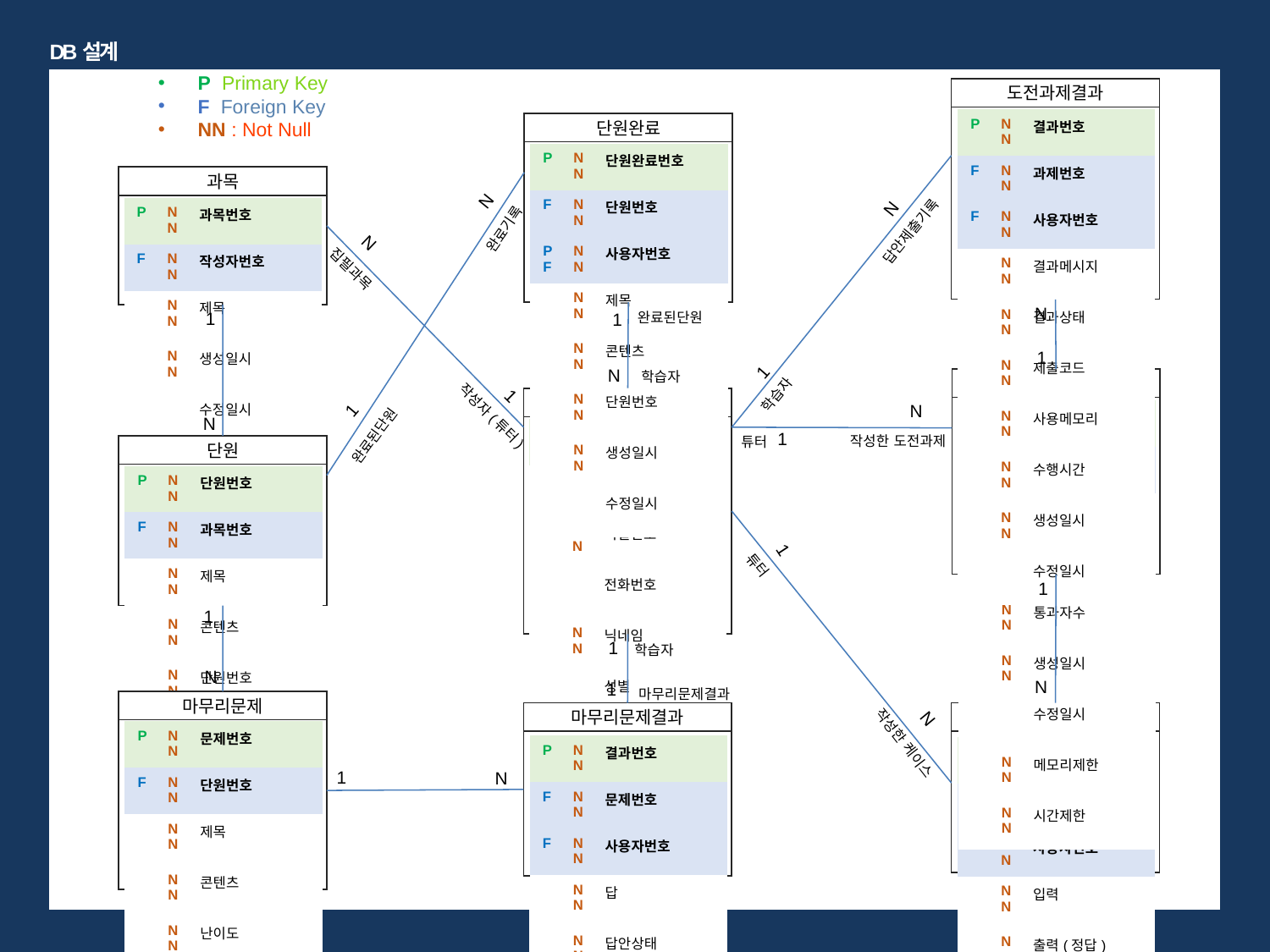

DB설계
P  Primary Key
F  Foreign Key
NN : Not Null

도전과제결과

| P | NN | 결과번호 |
| --- | --- | --- |
| F | NN | 과제번호 |
| F | NN | 사용자번호 |
|  | NN | 결과메시지 |
|  | NN | 결과상태 |
|  | NN | 제출코드 |
|  | NN | 사용메모리 |
|  | NN | 수행시간 |
|  | NN | 생성일시 |
|  |  | 수정일시 |

단원완료

| P | NN | 단원완료번호 |
| --- | --- | --- |
| F | NN | 단원번호 |
| PF | NN | 사용자번호 |
|  | NN | 제목 |
|  | NN | 콘텐츠 |
|  | NN | 단원번호 |
|  | NN | 생성일시 |
|  |  | 수정일시 |

과목

N
N
| P | NN | 과목번호 |
| --- | --- | --- |
| F | NN | 작성자번호 |
|  | NN | 제목 |
|  | NN | 생성일시 |
|  |  | 수정일시 |
답안제출기록
완료기록

N

집필과목
N

1

1
완료된단원

1
1
N
학습자

도전과제
학습자
1

사용자
1
N

| P | NN | 과제번호 |
| --- | --- | --- |
| F | NN | 사용자번호 |
|  | NN | 내용 |
|  | NN | 제목 |
|  | NN | 통과자수 |
|  | NN | 생성일시 |
|  |  | 수정일시 |
|  | NN | 메모리제한 |
|  | NN | 시간제한 |
작성자(튜터)
N

| P | NN | 사용자번호 |
| --- | --- | --- |
|  | NN | 이메일 |
|  | NN | 비밀번호 |
|  |  | 전화번호 |
|  | NN | 닉네임 |
|  |  | 성별 |
|  |  | 주소 |
|  |  | 생년월일 |
|  | NN | 생성일시 |
|  |  | 수정일시 |
|  | NN | 사용자타입 |
완료된단원
1
작성한 도전과제
튜터

단원

| P | NN | 단원번호 |
| --- | --- | --- |
| F | NN | 과목번호 |
|  | NN | 제목 |
|  | NN | 콘텐츠 |
|  | NN | 단원번호 |
|  | NN | 생성일시 |
|  |  | 수정일시 |

1
튜터
1

1

1

학습자
N
N
1
마무리문제결과

마무리문제
N

마무리문제결과

도전과제테스트케이스

| P | NN | 문제번호 |
| --- | --- | --- |
| F | NN | 단원번호 |
|  | NN | 제목 |
|  | NN | 콘텐츠 |
|  | NN | 난이도 |
|  | NN | 정답 |
|  |  | 풀이 |
|  | NN | 생성일시 |
|  |  | 수정일시 |

| P | NN | 결과번호 |
| --- | --- | --- |
| F | NN | 문제번호 |
| F | NN | 사용자번호 |
|  | NN | 답 |
|  | NN | 답안상태 |
|  | NN | 생성일시 |
|  |  | 수정일시 |
작성한 케이스
| P | NN | 케이스번호 |
| --- | --- | --- |
| F | NN | 과제번호 |
| F | NN | 사용자번호 |
|  | NN | 입력 |
|  | NN | 출력(정답) |
|  | NN | 생성일시 |
|  |  | 수정일시 |

1
N